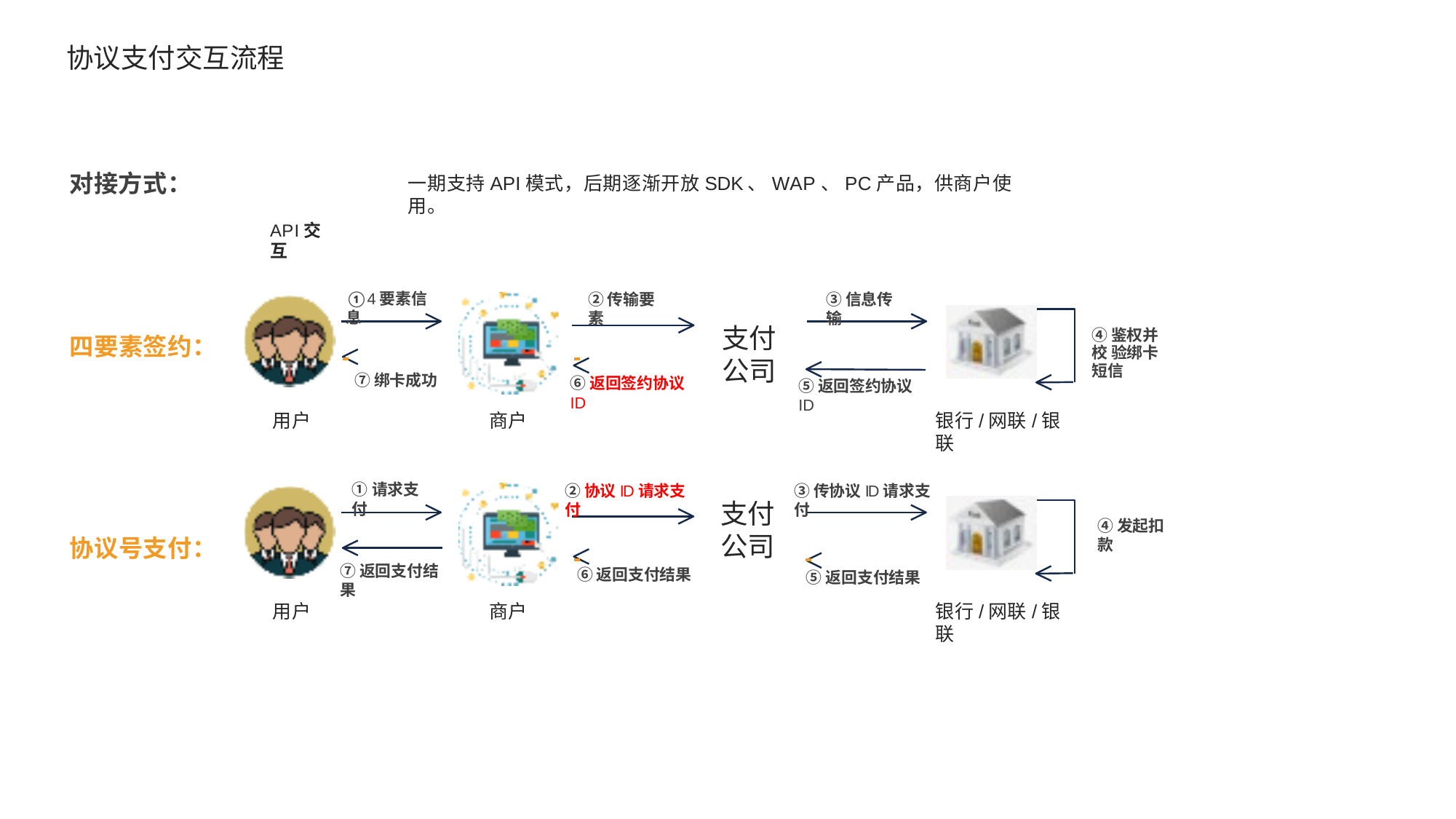

协议支付交互流程
对接方式：
一期支持API模式，后期逐渐开放SDK、WAP、PC产品，供商户使用。
API交互
①4要素信息
②传输要素
③信息传输

⑦绑卡成功
支付公司

④鉴权并校 验绑卡短信

四要素签约：

⑥返回签约协议ID

⑤返回签约协议ID

用户
商户
银行/网联/银联
①请求支付
②协议ID请求支付
③传协议ID请求支付

支付公司

④发起扣款

⑤返回支付结果

⑥返回支付结果
协议号支付：

⑦返回支付结果

用户
商户
银行/网联/银联